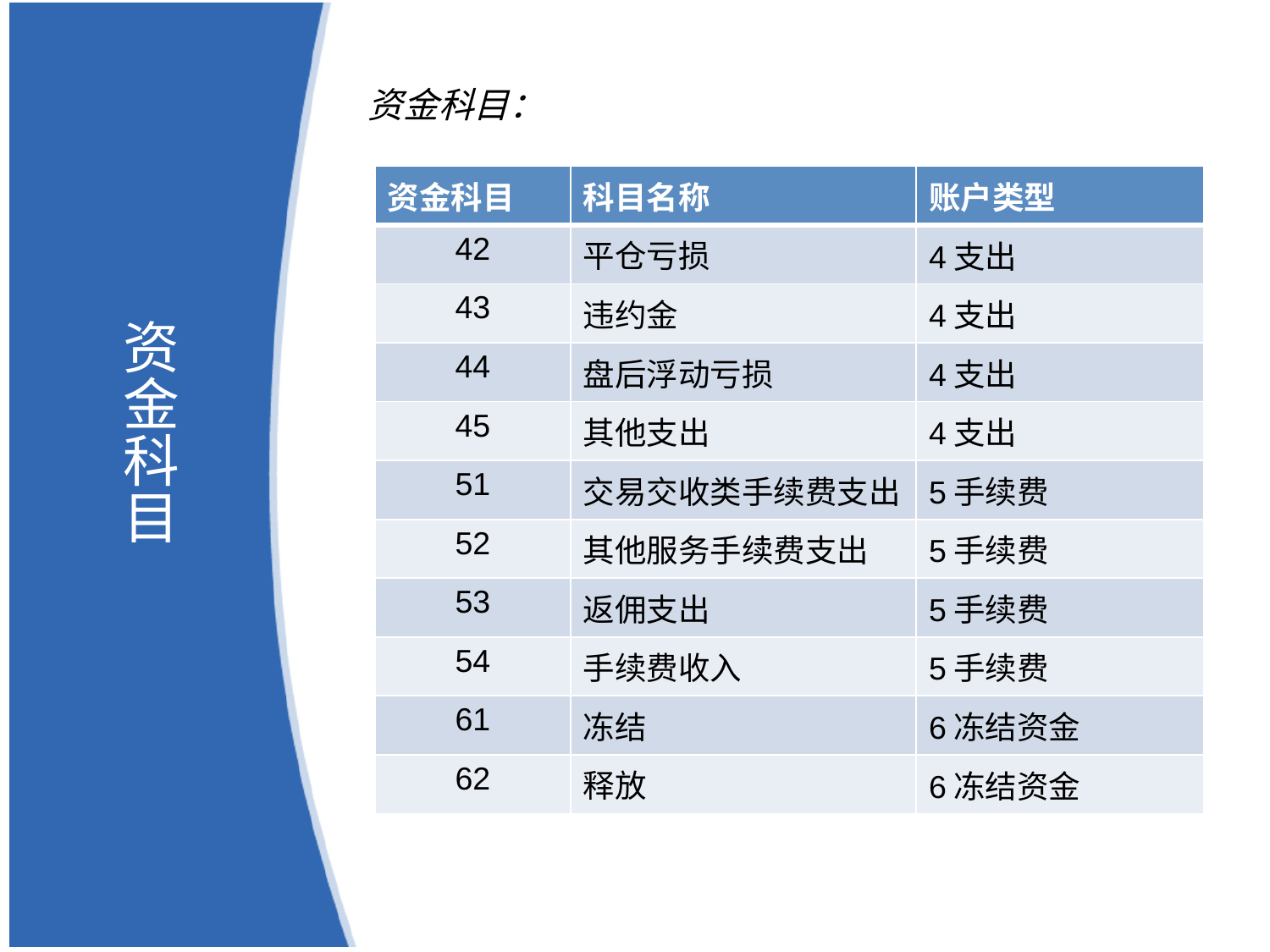

# 资金科目
资金科目：
| 资金科目 | 科目名称 | 账户类型 |
| --- | --- | --- |
| 42 | 平仓亏损 | 4支出 |
| 43 | 违约金 | 4支出 |
| 44 | 盘后浮动亏损 | 4支出 |
| 45 | 其他支出 | 4支出 |
| 51 | 交易交收类手续费支出 | 5手续费 |
| 52 | 其他服务手续费支出 | 5手续费 |
| 53 | 返佣支出 | 5手续费 |
| 54 | 手续费收入 | 5手续费 |
| 61 | 冻结 | 6冻结资金 |
| 62 | 释放 | 6冻结资金 |